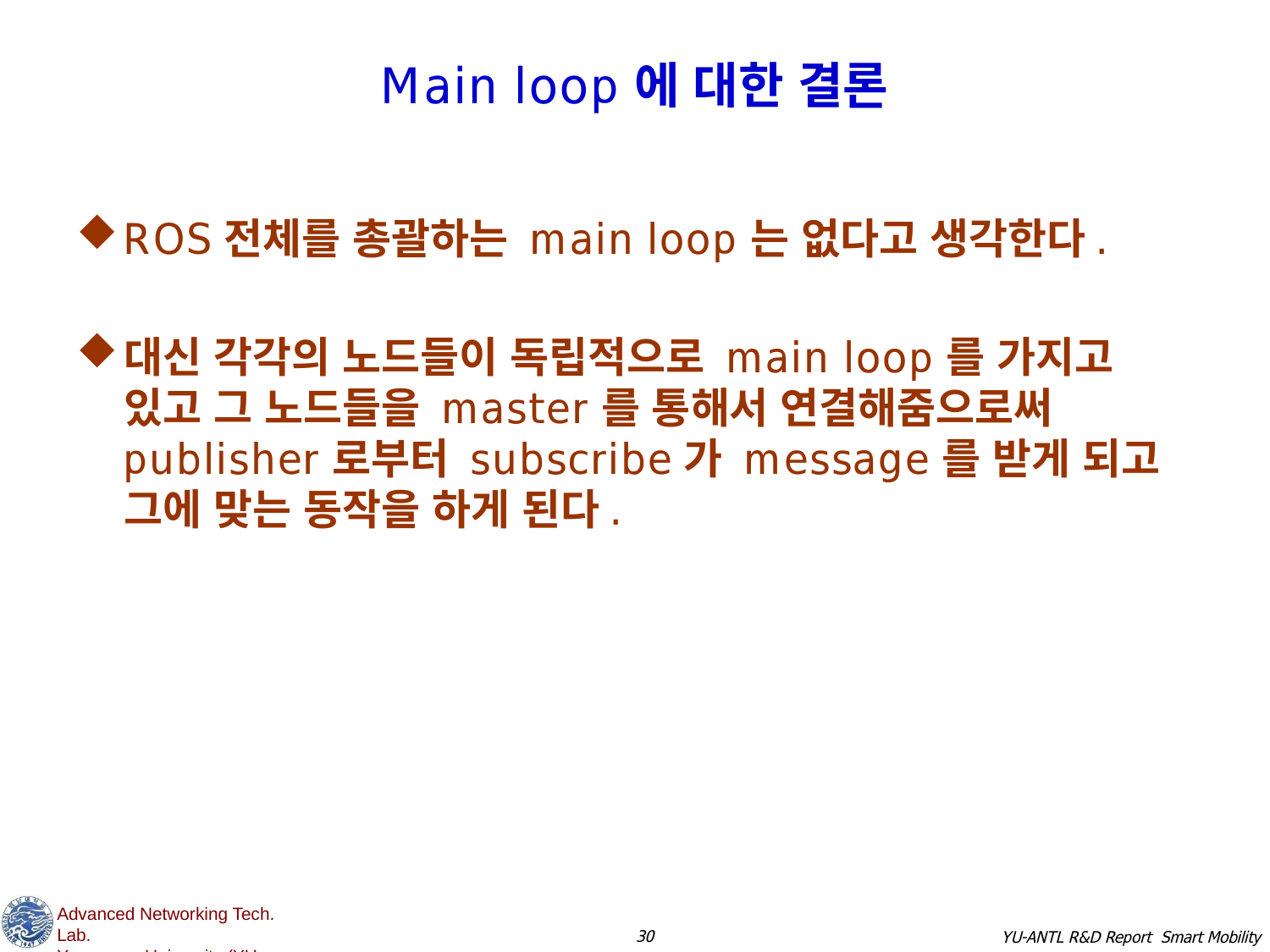

# Main loop에 대한 결론
ROS전체를 총괄하는 main loop는 없다고 생각한다.

대신 각각의 노드들이 독립적으로 main loop를 가지고 있고 그 노드들을 master를 통해서 연결해줌으로써 publisher로부터 subscribe가 message를 받게 되고 그에 맞는 동작을 하게 된다.